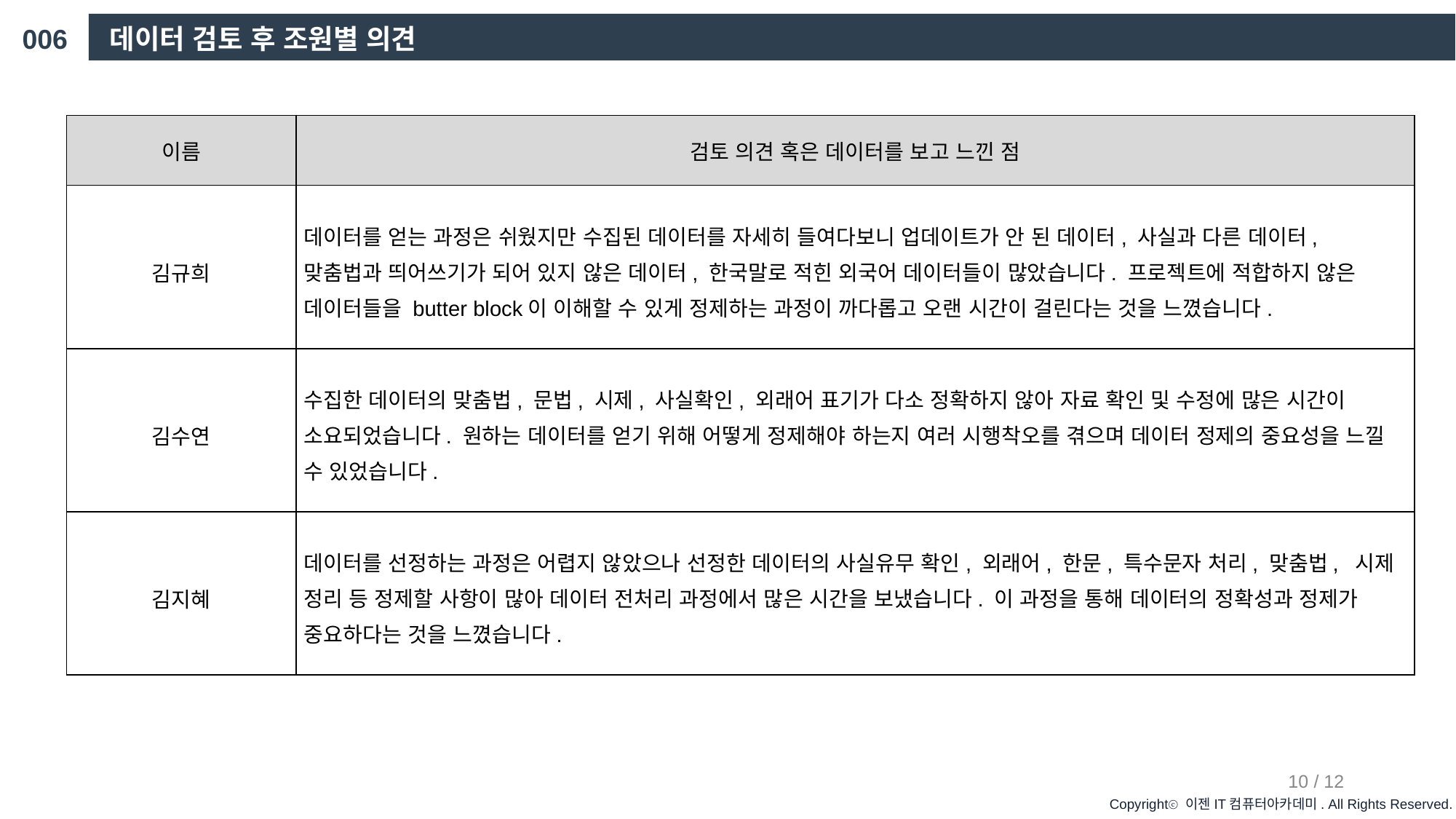

006
데이터 검토 후 조원별 의견
| 이름 | 검토 의견 혹은 데이터를 보고 느낀 점 |
| --- | --- |
| 김규희 | 데이터를 얻는 과정은 쉬웠지만 수집된 데이터를 자세히 들여다보니 업데이트가 안 된 데이터, 사실과 다른 데이터, 맞춤법과 띄어쓰기가 되어 있지 않은 데이터, 한국말로 적힌 외국어 데이터들이 많았습니다. 프로젝트에 적합하지 않은 데이터들을 butter block이 이해할 수 있게 정제하는 과정이 까다롭고 오랜 시간이 걸린다는 것을 느꼈습니다. |
| 김수연 | 수집한 데이터의 맞춤법, 문법, 시제, 사실확인, 외래어 표기가 다소 정확하지 않아 자료 확인 및 수정에 많은 시간이 소요되었습니다. 원하는 데이터를 얻기 위해 어떻게 정제해야 하는지 여러 시행착오를 겪으며 데이터 정제의 중요성을 느낄 수 있었습니다. |
| 김지혜 | 데이터를 선정하는 과정은 어렵지 않았으나 선정한 데이터의 사실유무 확인, 외래어, 한문, 특수문자 처리, 맞춤법, 시제 정리 등 정제할 사항이 많아 데이터 전처리 과정에서 많은 시간을 보냈습니다. 이 과정을 통해 데이터의 정확성과 정제가 중요하다는 것을 느꼈습니다. |
10 / 12